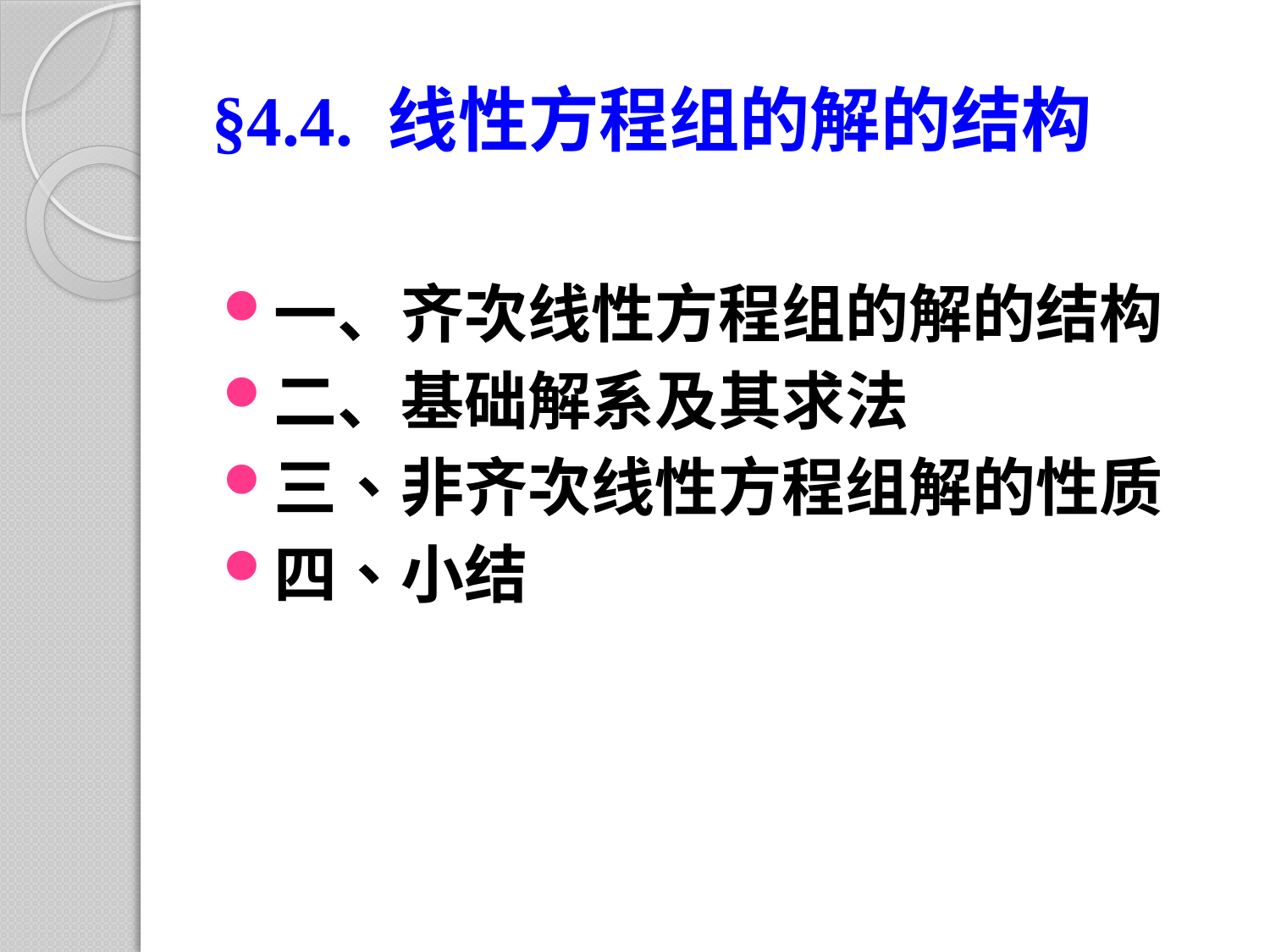

# §4.4. 线性方程组的解的结构
一、齐次线性方程组的解的结构
二、基础解系及其求法
三、非齐次线性方程组解的性质
四、小结